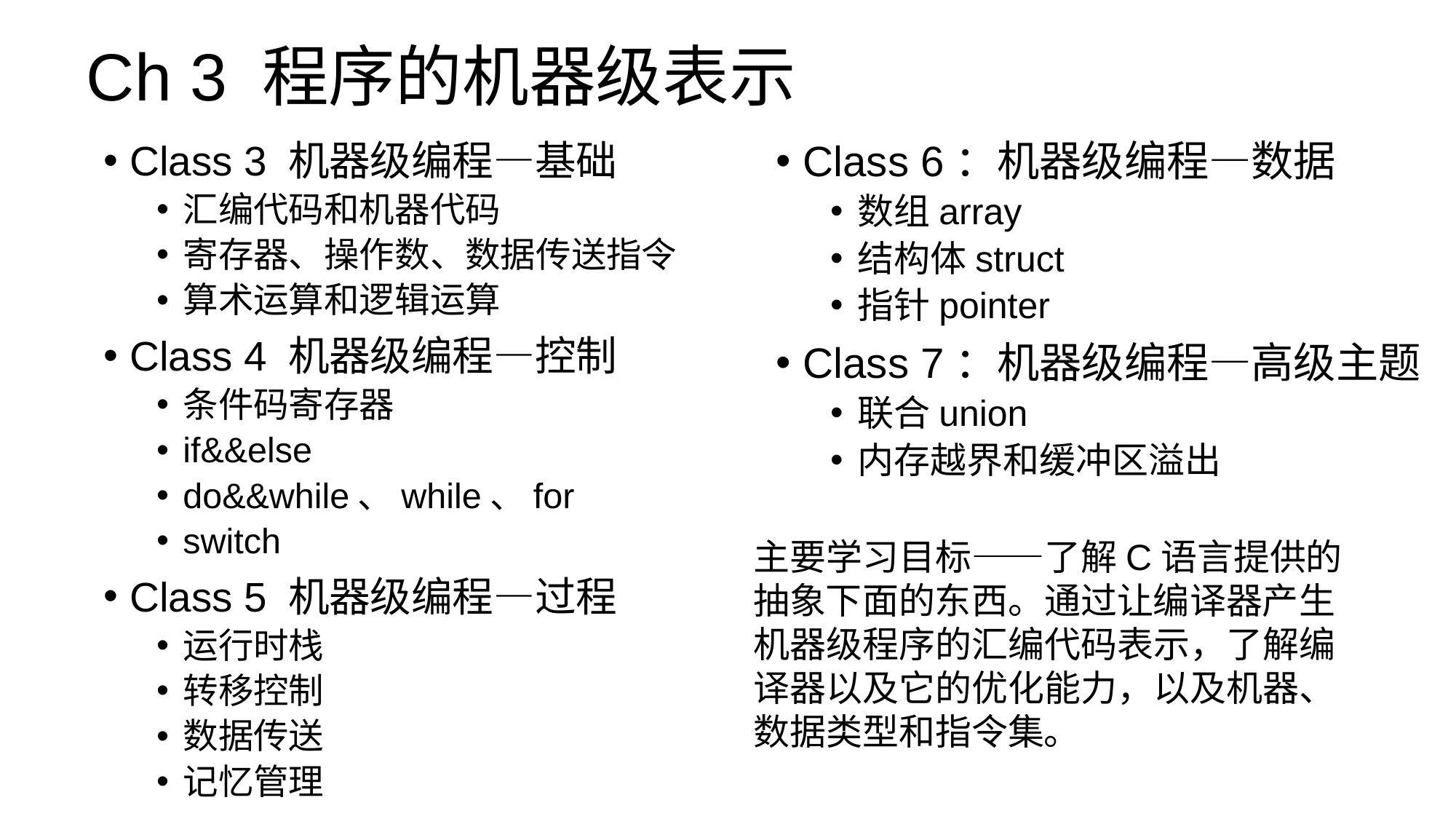

# Ch 3 程序的机器级表示
Class 3 机器级编程—基础
汇编代码和机器代码
寄存器、操作数、数据传送指令
算术运算和逻辑运算
Class 4 机器级编程—控制
条件码寄存器
if&&else
do&&while、while、for
switch
Class 5 机器级编程—过程
运行时栈
转移控制
数据传送
记忆管理

Class 6：机器级编程—数据
数组array
结构体struct
指针pointer
Class 7：机器级编程—高级主题
联合union
内存越界和缓冲区溢出
主要学习目标——了解C语言提供的抽象下面的东西。通过让编译器产生机器级程序的汇编代码表示，了解编译器以及它的优化能力，以及机器、数据类型和指令集。